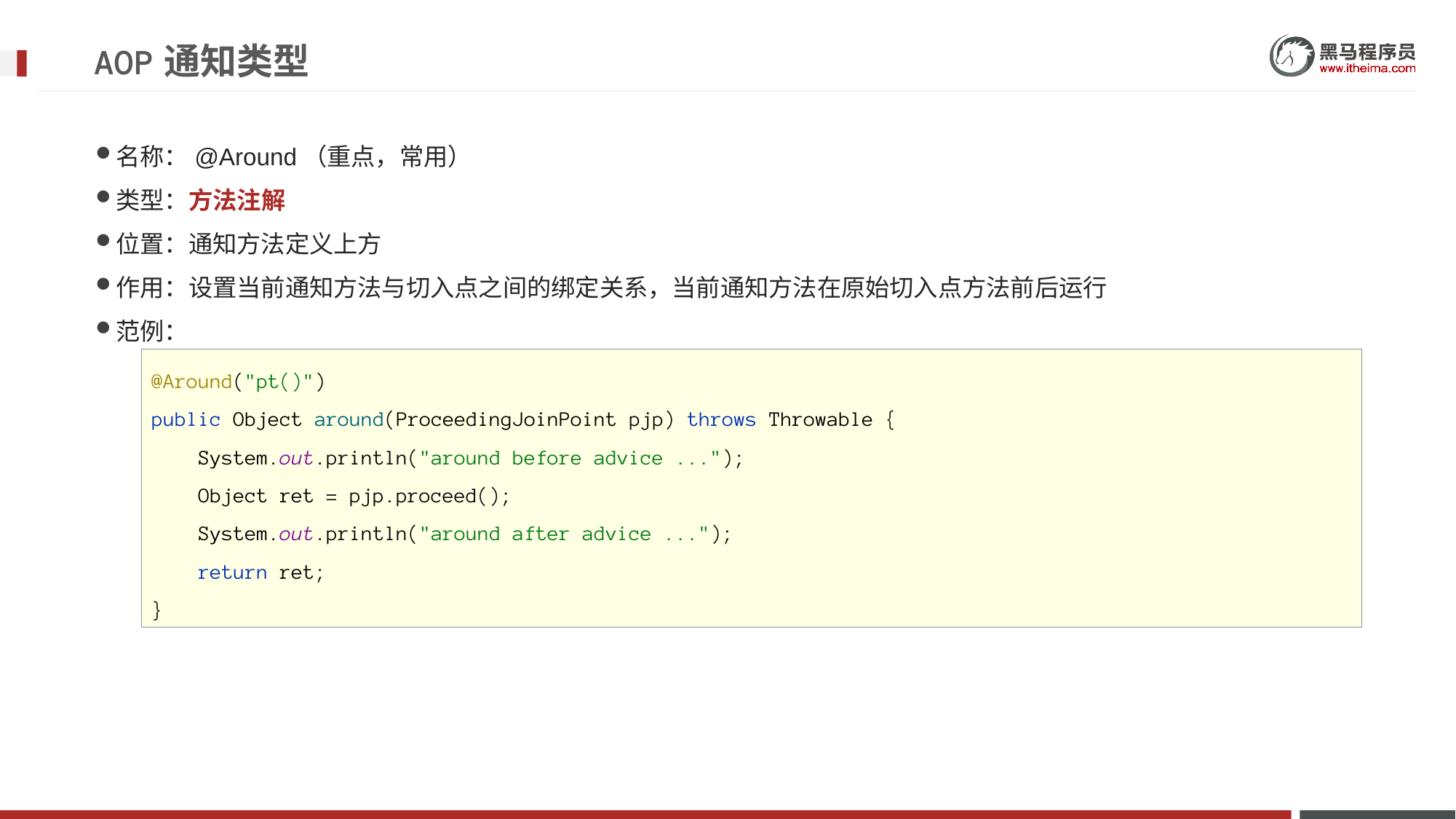

# AOP通知类型
名称：@Around（重点，常用）
类型：方法注解
位置：通知方法定义上方
作用：设置当前通知方法与切入点之间的绑定关系，当前通知方法在原始切入点方法前后运行
范例：
@Around("pt()")
public Object around(ProceedingJoinPoint pjp) throws Throwable {
    System.out.println("around before advice ...");
    Object ret = pjp.proceed();
    System.out.println("around after advice ...");
    return ret;
}